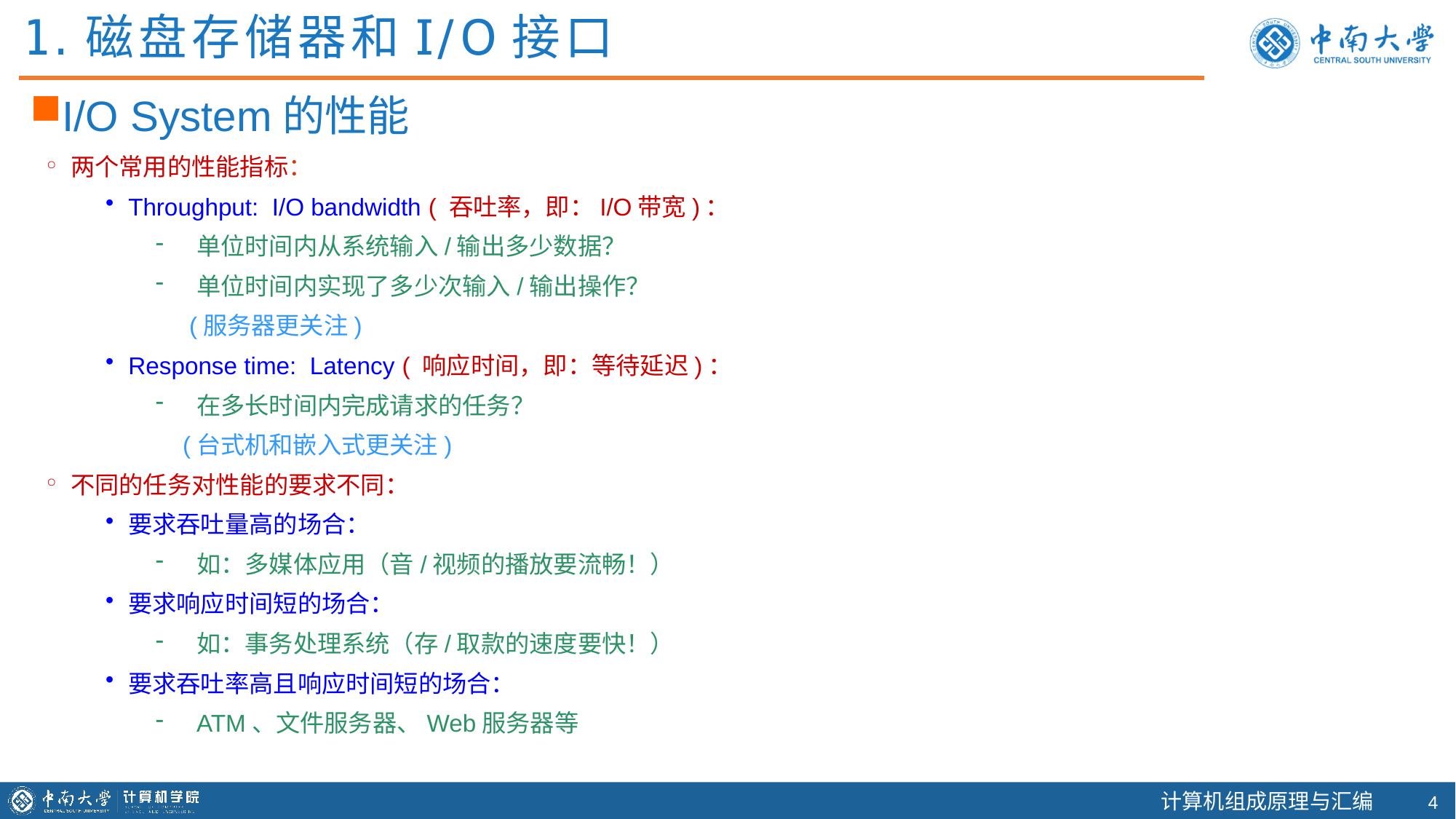

1.磁盘存储器和I/O接口

I/O System的性能
两个常用的性能指标：
Throughput:  I/O bandwidth ( 吞吐率，即：I/O带宽)：
单位时间内从系统输入/输出多少数据？
单位时间内实现了多少次输入/输出操作？
     (服务器更关注)
Response time:  Latency ( 响应时间，即：等待延迟)：
在多长时间内完成请求的任务？
    (台式机和嵌入式更关注)
不同的任务对性能的要求不同：
要求吞吐量高的场合：
如：多媒体应用（音/视频的播放要流畅！）
要求响应时间短的场合：
如：事务处理系统（存/取款的速度要快！）
要求吞吐率高且响应时间短的场合：
ATM、文件服务器、Web服务器等
4